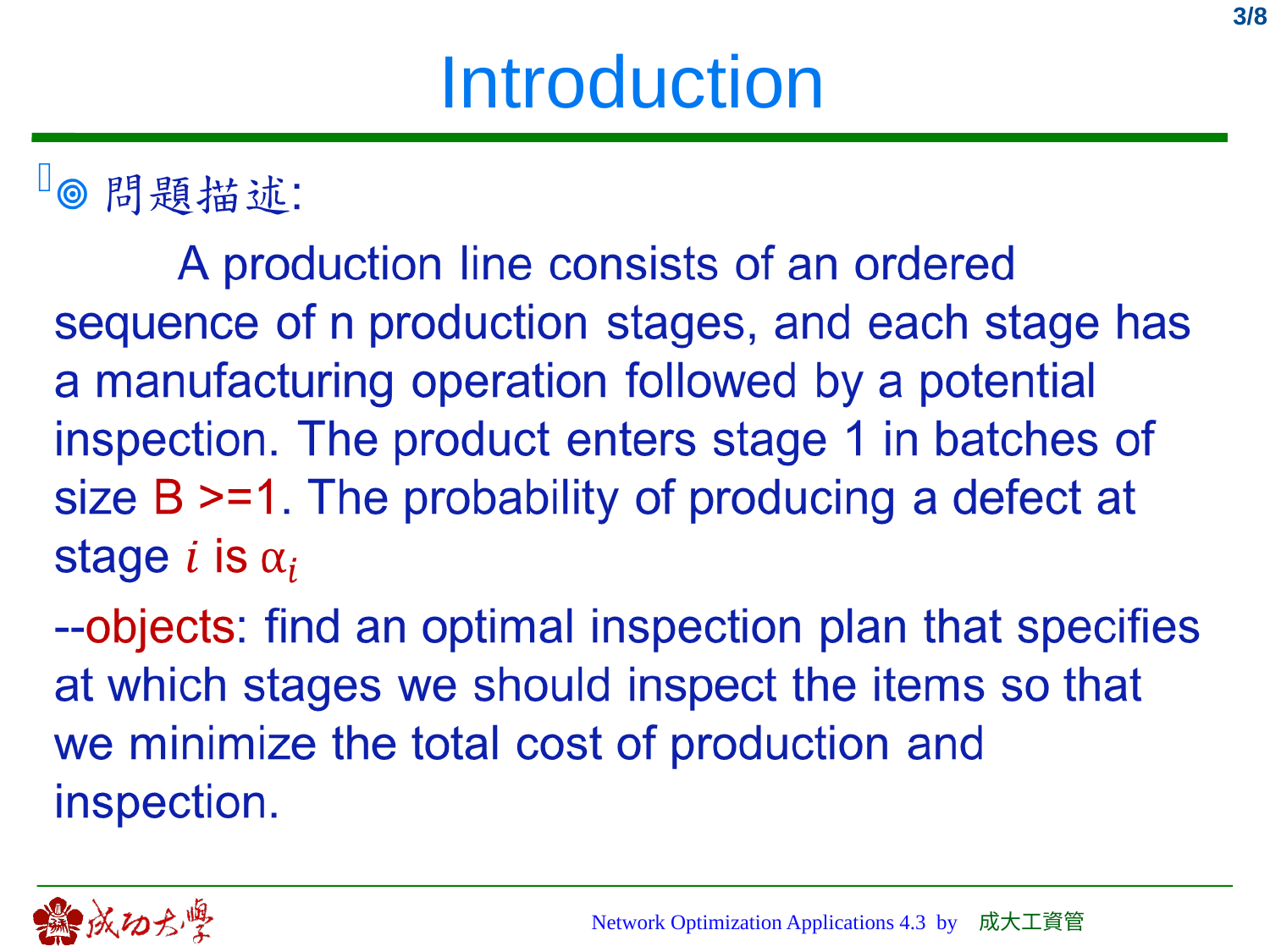

# Introduction

Network Optimization Applications 4.3  by   成大工資管